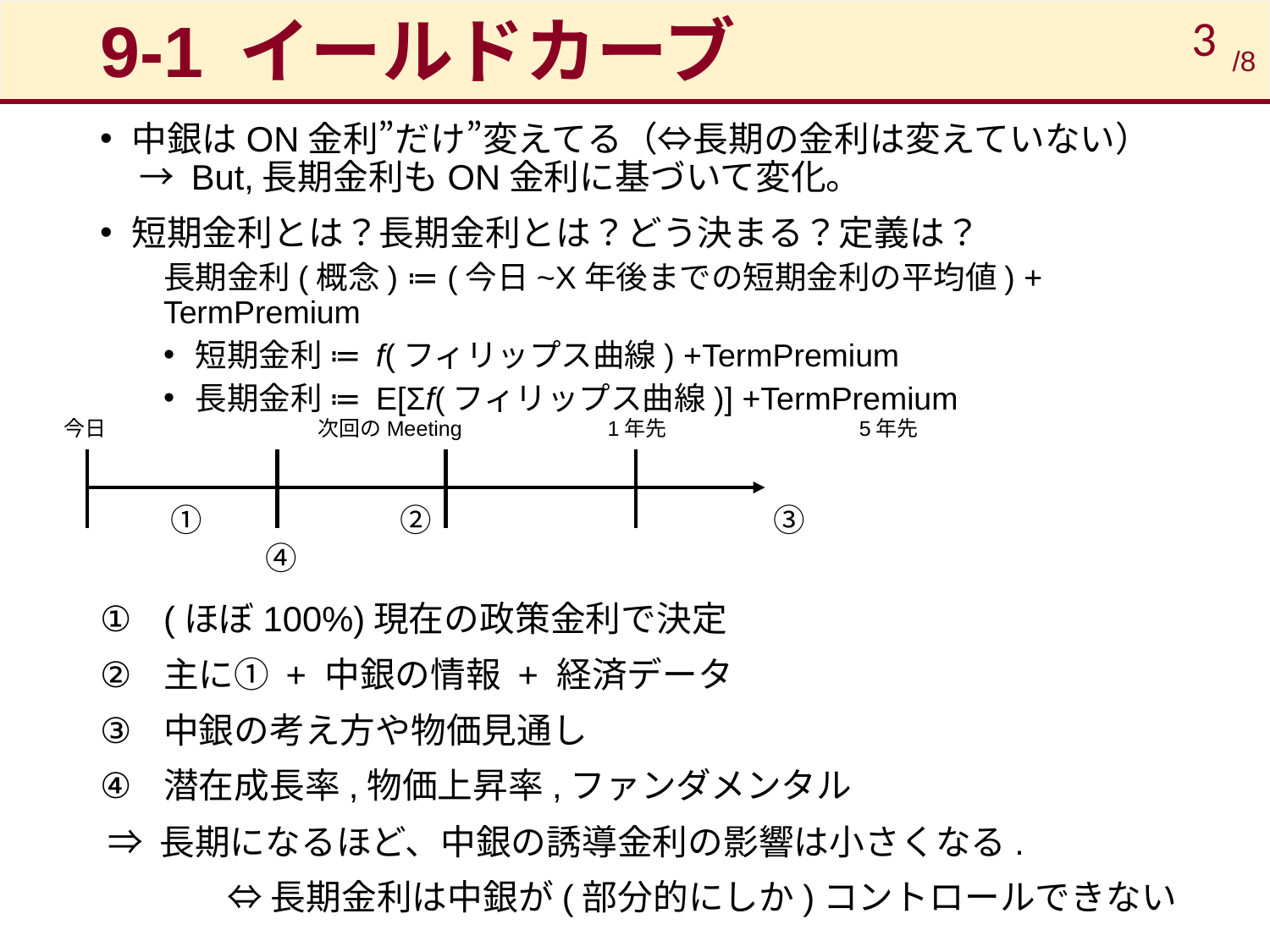

# 9-1 イールドカーブ
3
/8
中銀はON金利”だけ”変えてる（⇔長期の金利は変えていない）
 → But,長期金利もON金利に基づいて変化。
短期金利とは？長期金利とは？どう決まる？定義は？
長期金利(概念) ≔ (今日~X年後までの短期金利の平均値) + TermPremium
短期金利 ≔ f(フィリップス曲線) +TermPremium
長期金利 ≔ E[Σf(フィリップス曲線)] +TermPremium

(ほぼ100%)現在の政策金利で決定
主に① + 中銀の情報 + 経済データ
中銀の考え方や物価見通し
潜在成長率,物価上昇率,ファンダメンタル
 ⇒ 長期になるほど、中銀の誘導金利の影響は小さくなる.
	⇔長期金利は中銀が(部分的にしか)コントロールできない

今日		次回のMeeting	      1年先		      5年先
　①		 ②			③			④